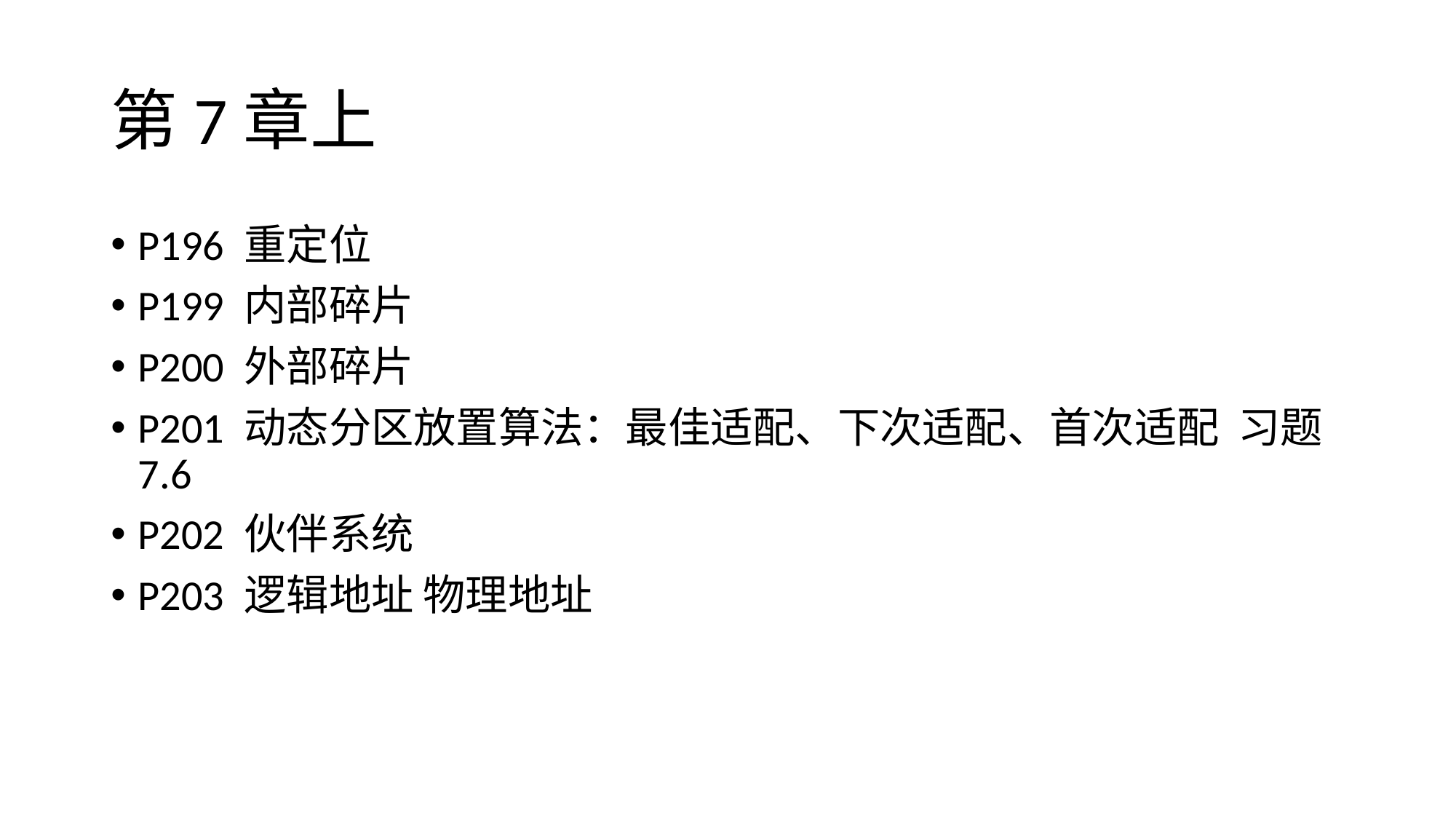

# 第7章上
P196 重定位
P199 内部碎片
P200 外部碎片
P201 动态分区放置算法：最佳适配、下次适配、首次适配  习题7.6
P202 伙伴系统
P203 逻辑地址 物理地址